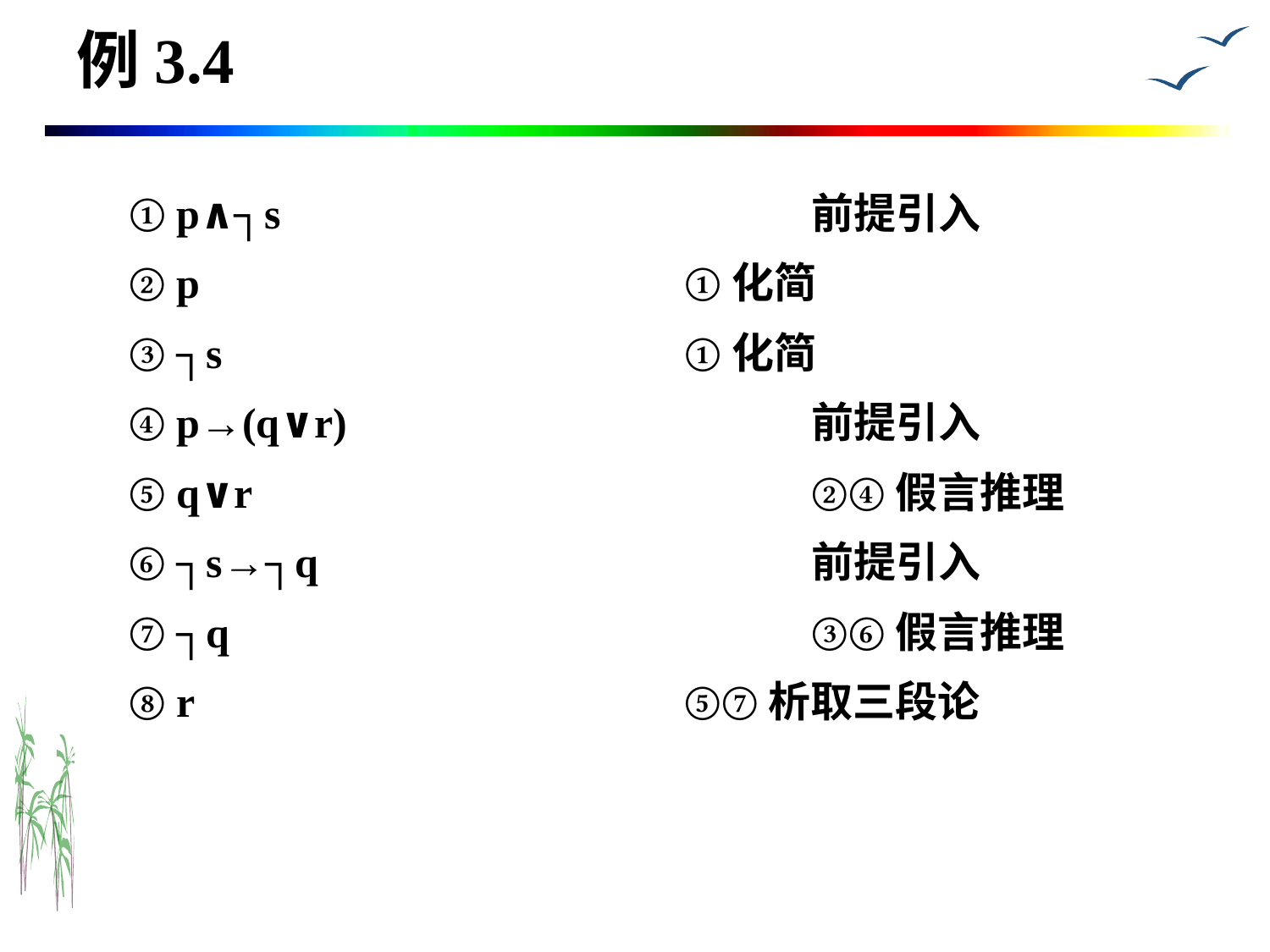

# 例3.4
① p∧┐s    				前提引入
② p         				①化简
③ ┐s       				①化简
④ p→(q∨r) 				前提引入
⑤ q∨r      				②④假言推理
⑥ ┐s→┐q  				前提引入
⑦ ┐q       				③⑥假言推理
⑧ r         				⑤⑦析取三段论